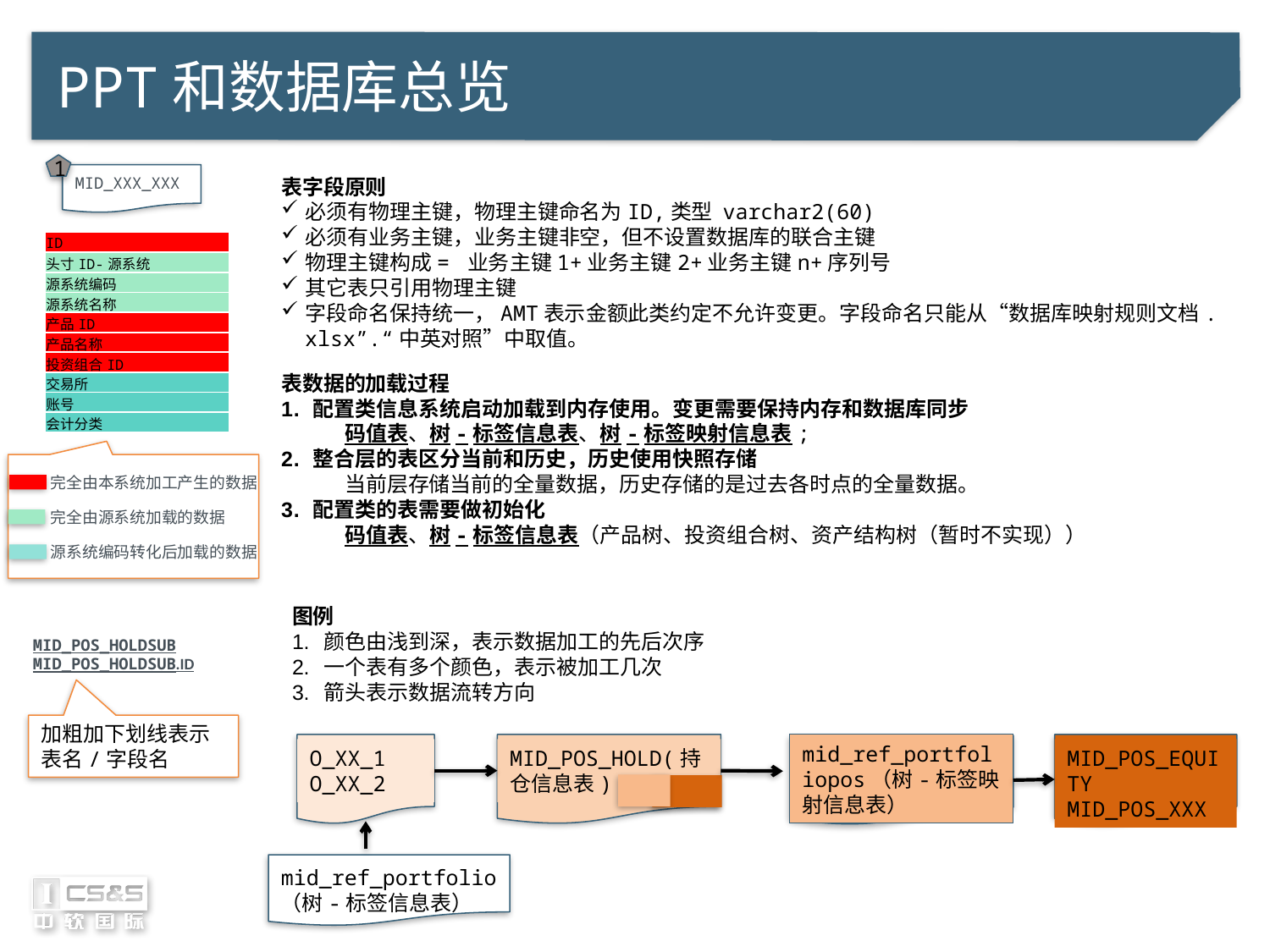

# PPT和数据库总览
1

MID_XXX_XXX
表字段原则
必须有物理主键，物理主键命名为ID,类型 varchar2(60)
必须有业务主键，业务主键非空，但不设置数据库的联合主键
物理主键构成= 业务主键1+业务主键2+业务主键n+序列号
其它表只引用物理主键
字段命名保持统一，AMT表示金额此类约定不允许变更。字段命名只能从“数据库映射规则文档.xlsx”.“中英对照”中取值。
| ID |
| --- |
| 头寸ID-源系统 |
| 源系统编码 |
| 源系统名称 |
| 产品ID |
| 产品名称 |
| 投资组合ID |
| 交易所 |
| 账号 |
| 会计分类 |
表数据的加载过程
配置类信息系统启动加载到内存使用。变更需要保持内存和数据库同步
码值表、树-标签信息表、树-标签映射信息表;
整合层的表区分当前和历史，历史使用快照存储
当前层存储当前的全量数据，历史存储的是过去各时点的全量数据。
配置类的表需要做初始化
码值表、树-标签信息表（产品树、投资组合树、资产结构树（暂时不实现））

完全由本系统加工产生的数据

完全由源系统加载的数据

源系统编码转化后加载的数据

图例
颜色由浅到深，表示数据加工的先后次序
一个表有多个颜色，表示被加工几次
箭头表示数据流转方向
MID_POS_HOLDSUB
MID_POS_HOLDSUB.ID
加粗加下划线表示表名/字段名

O_XX_1
O_XX_2

MID_POS_HOLD(持仓信息表)

mid_ref_portfoliopos（树-标签映射信息表）

MID_POS_EQUITY
MID_POS_XXX

mid_ref_portfolio （树-标签信息表）